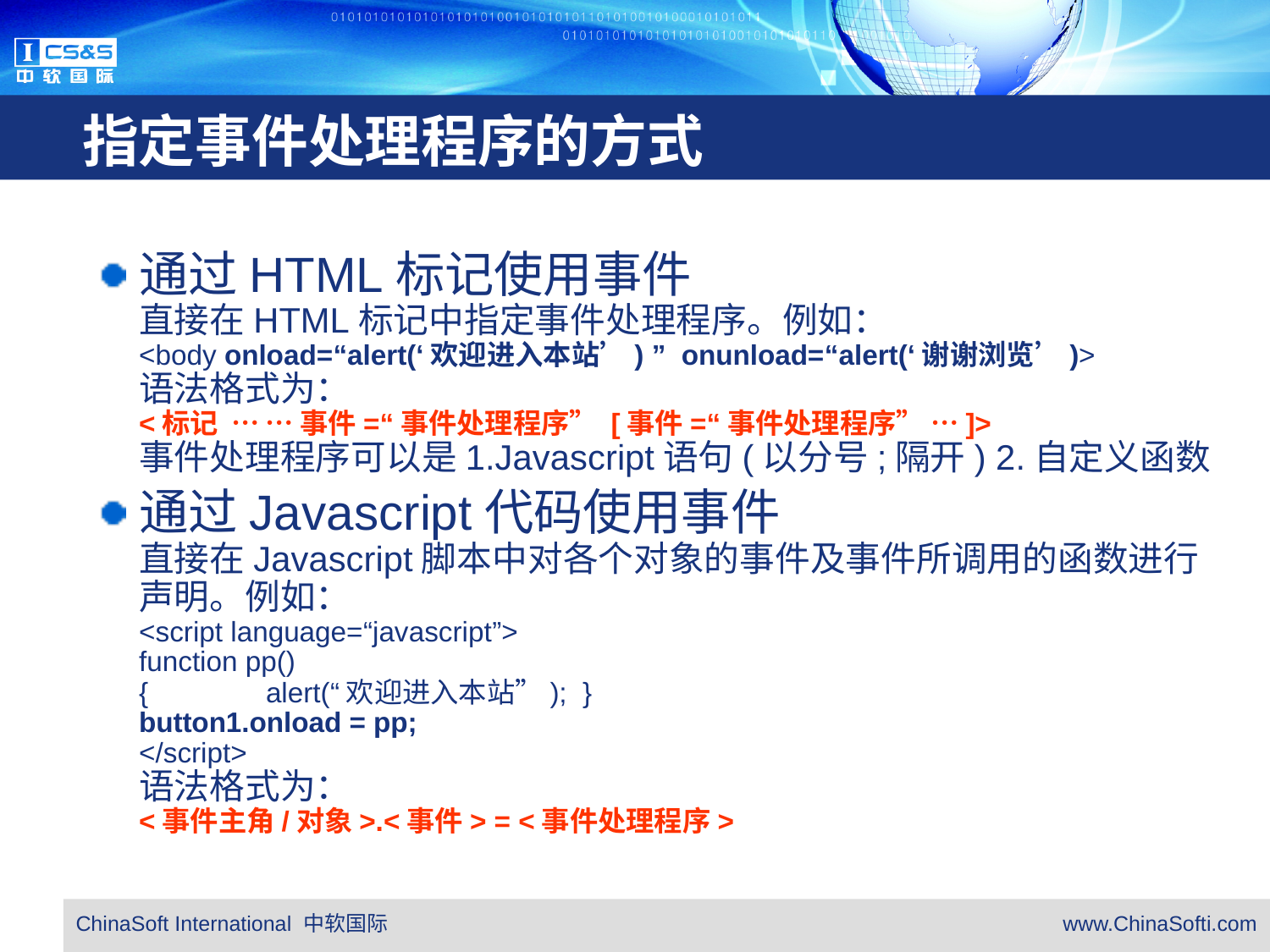

# 指定事件处理程序的方式
通过HTML标记使用事件
直接在HTML标记中指定事件处理程序。例如：
<body onload=“alert(‘欢迎进入本站’) ”  onunload=“alert(‘谢谢浏览’)>
语法格式为：
<标记  … … 事件=“事件处理程序” [事件=“事件处理程序” …]>
事件处理程序可以是1.Javascript语句(以分号;隔开) 2.自定义函数
通过Javascript代码使用事件
直接在Javascript脚本中对各个对象的事件及事件所调用的函数进行声明。例如：
<script language=“javascript”>
function pp()
{  	alert(“欢迎进入本站”);  }
button1.onload = pp;
</script>
语法格式为：
<事件主角/对象>.<事件> = <事件处理程序>